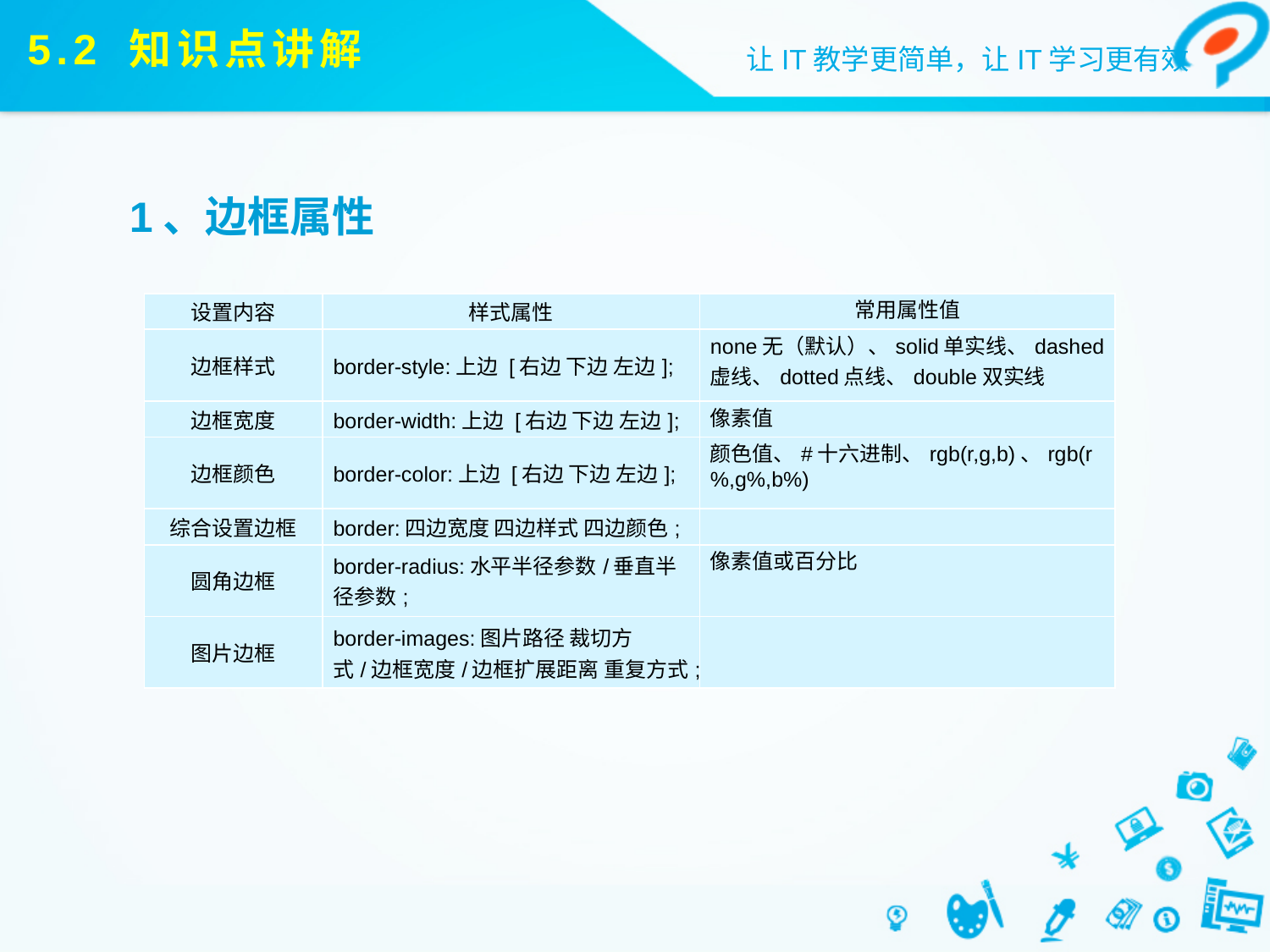

# 5.2 知识点讲解
1、边框属性

| 设置内容 | 样式属性 | 常用属性值 |
| --- | --- | --- |
| 边框样式 | border-style:上边 [右边 下边 左边]; | none无（默认）、solid单实线、dashed虚线、dotted点线、double双实线 |
| 边框宽度 | border-width:上边 [右边 下边 左边]; | 像素值 |
| 边框颜色 | border-color:上边 [右边 下边 左边]; | 颜色值、#十六进制、rgb(r,g,b)、rgb(r%,g%,b%) |
| 综合设置边框 | border:四边宽度 四边样式 四边颜色; |  |
| 圆角边框 | border-radius:水平半径参数/垂直半径参数; | 像素值或百分比 |
| 图片边框 | border-images:图片路径 裁切方式/边框宽度/边框扩展距离 重复方式; |  |